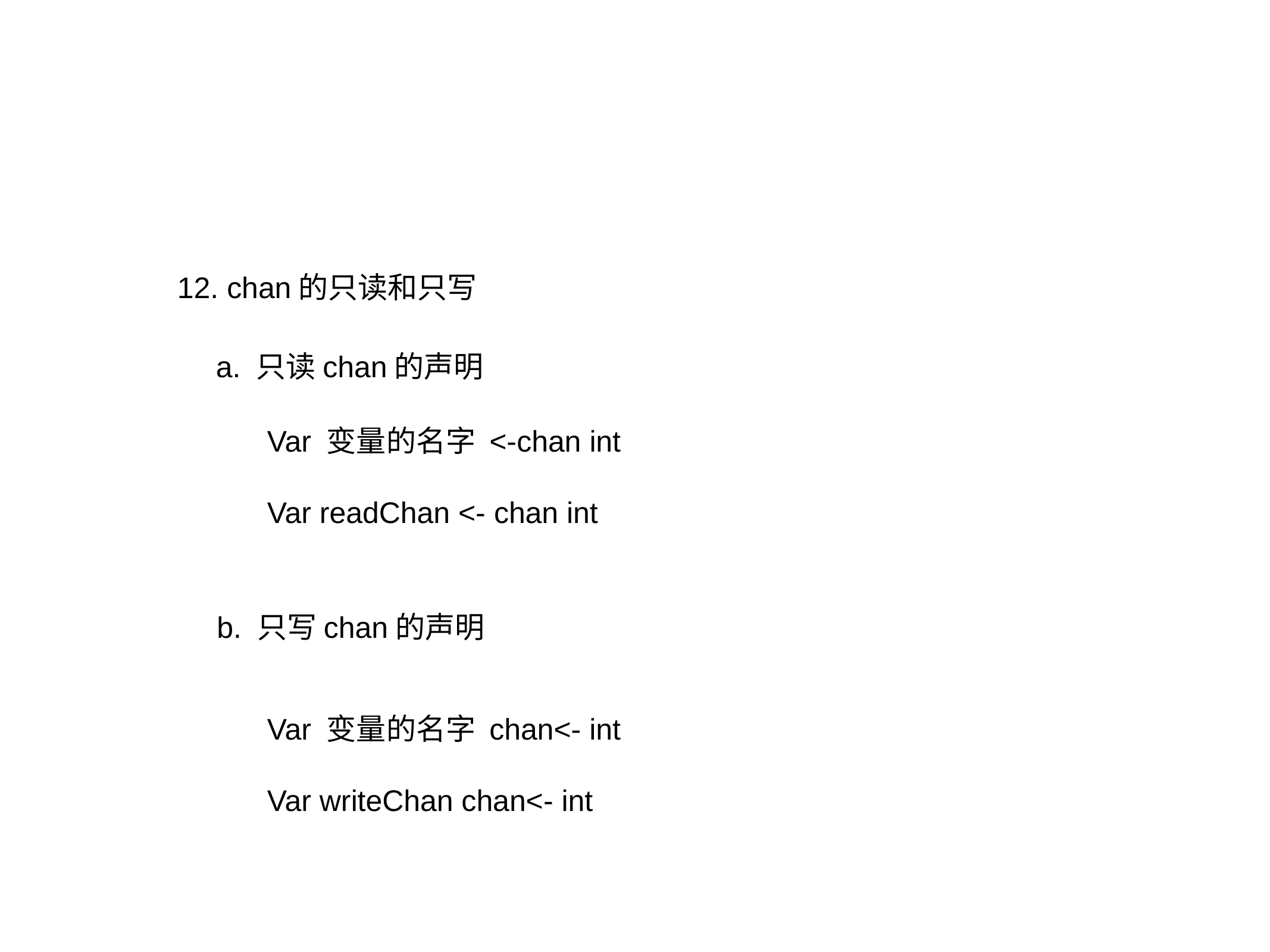

12. chan的只读和只写
a. 只读chan的声明
Var 变量的名字 <-chan int

Var readChan <- chan int
b. 只写chan的声明
Var 变量的名字 chan<- int

Var writeChan chan<- int